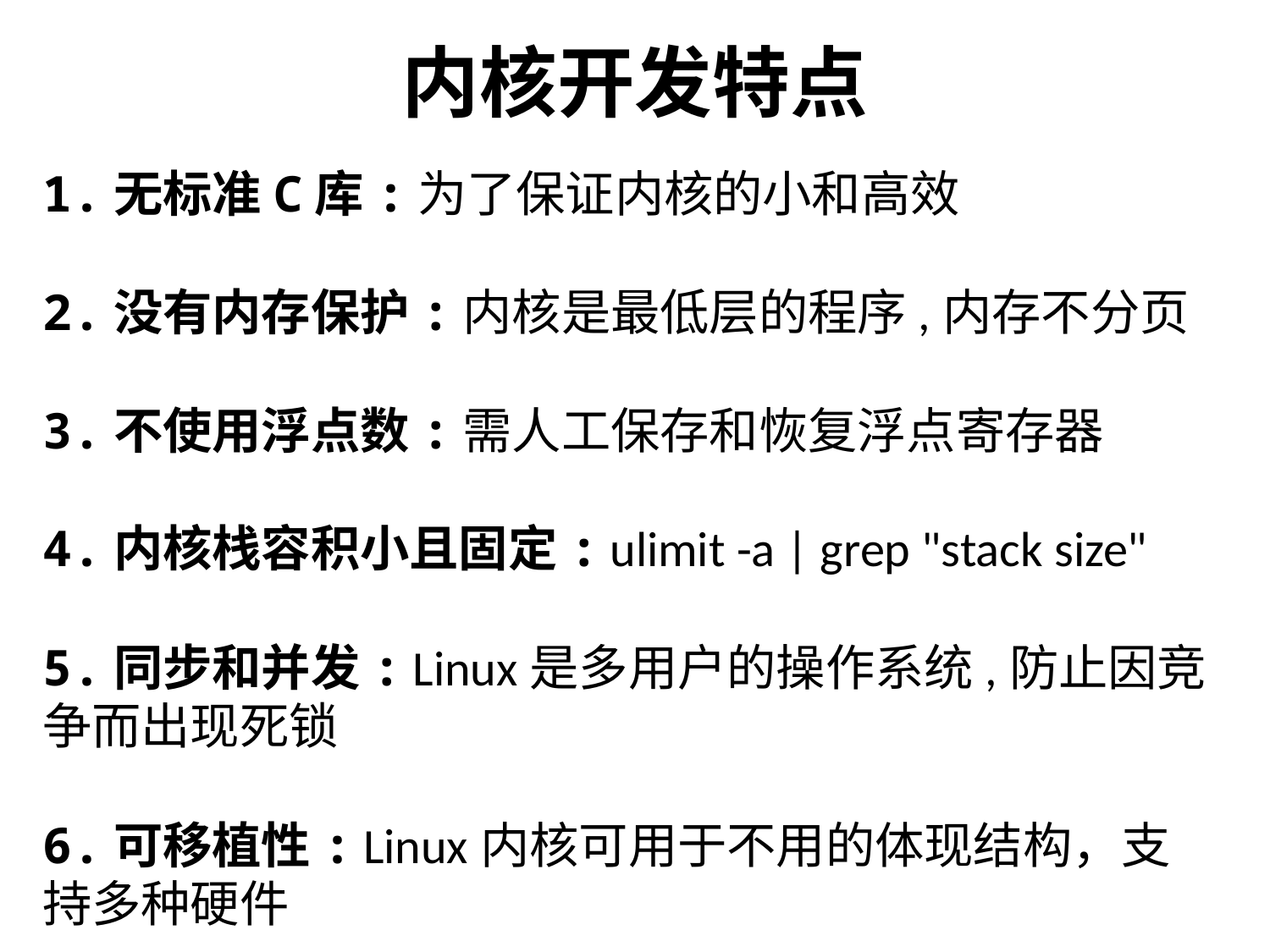

# 内核开发特点
1.无标准C库:为了保证内核的小和高效

2.没有内存保护:内核是最低层的程序,内存不分页

3.不使用浮点数:需人工保存和恢复浮点寄存器

4.内核栈容积小且固定: ulimit -a | grep "stack size"

5.同步和并发: Linux是多用户的操作系统,防止因竞争而出现死锁

6.可移植性: Linux内核可用于不用的体现结构，支持多种硬件